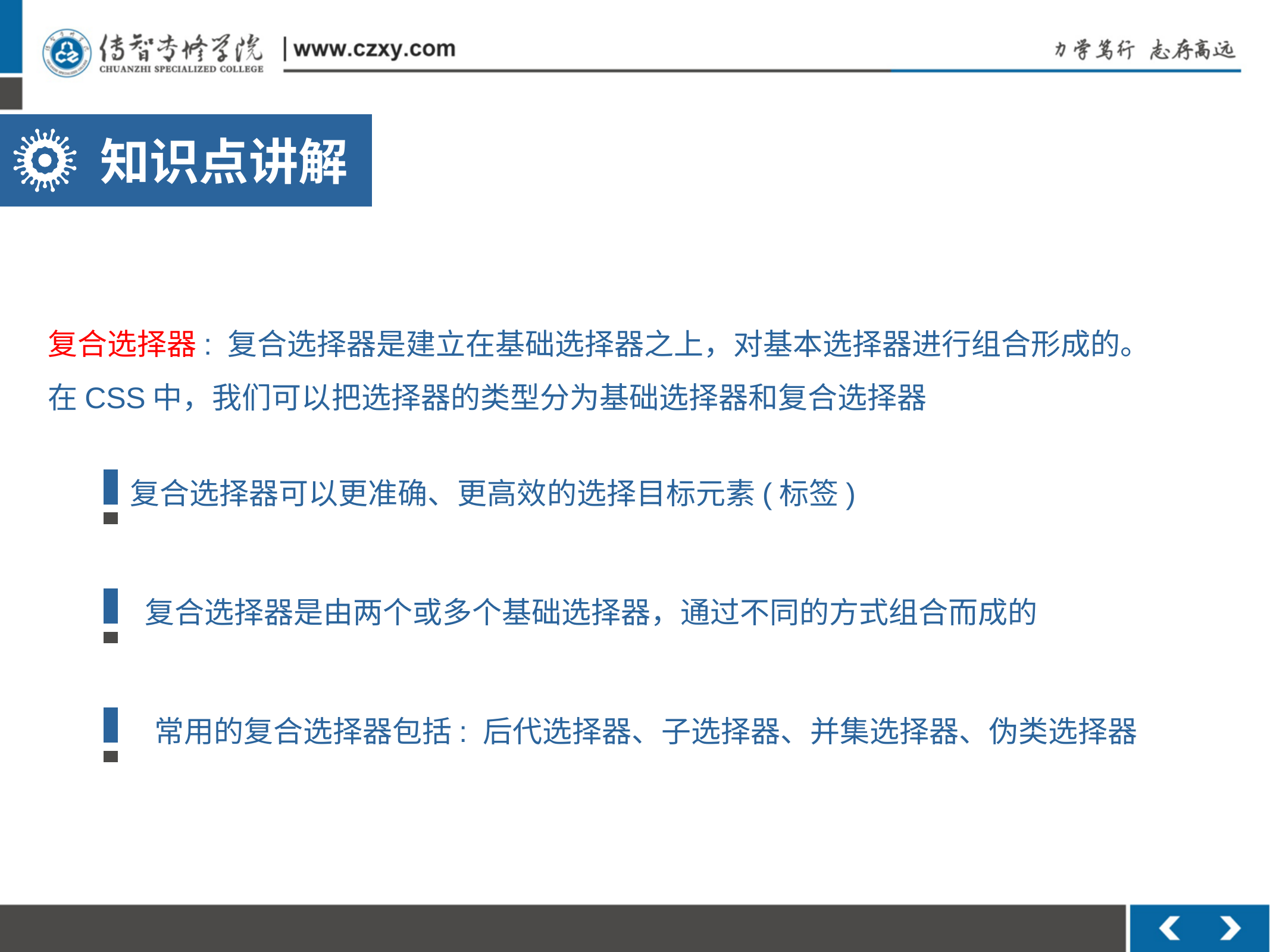

知识点讲解
复合选择器: 复合选择器是建立在基础选择器之上，对基本选择器进行组合形成的。
在CSS中，我们可以把选择器的类型分为基础选择器和复合选择器

复合选择器可以更准确、更高效的选择目标元素(标签)

复合选择器是由两个或多个基础选择器，通过不同的方式组合而成的

常用的复合选择器包括: 后代选择器、子选择器、并集选择器、伪类选择器